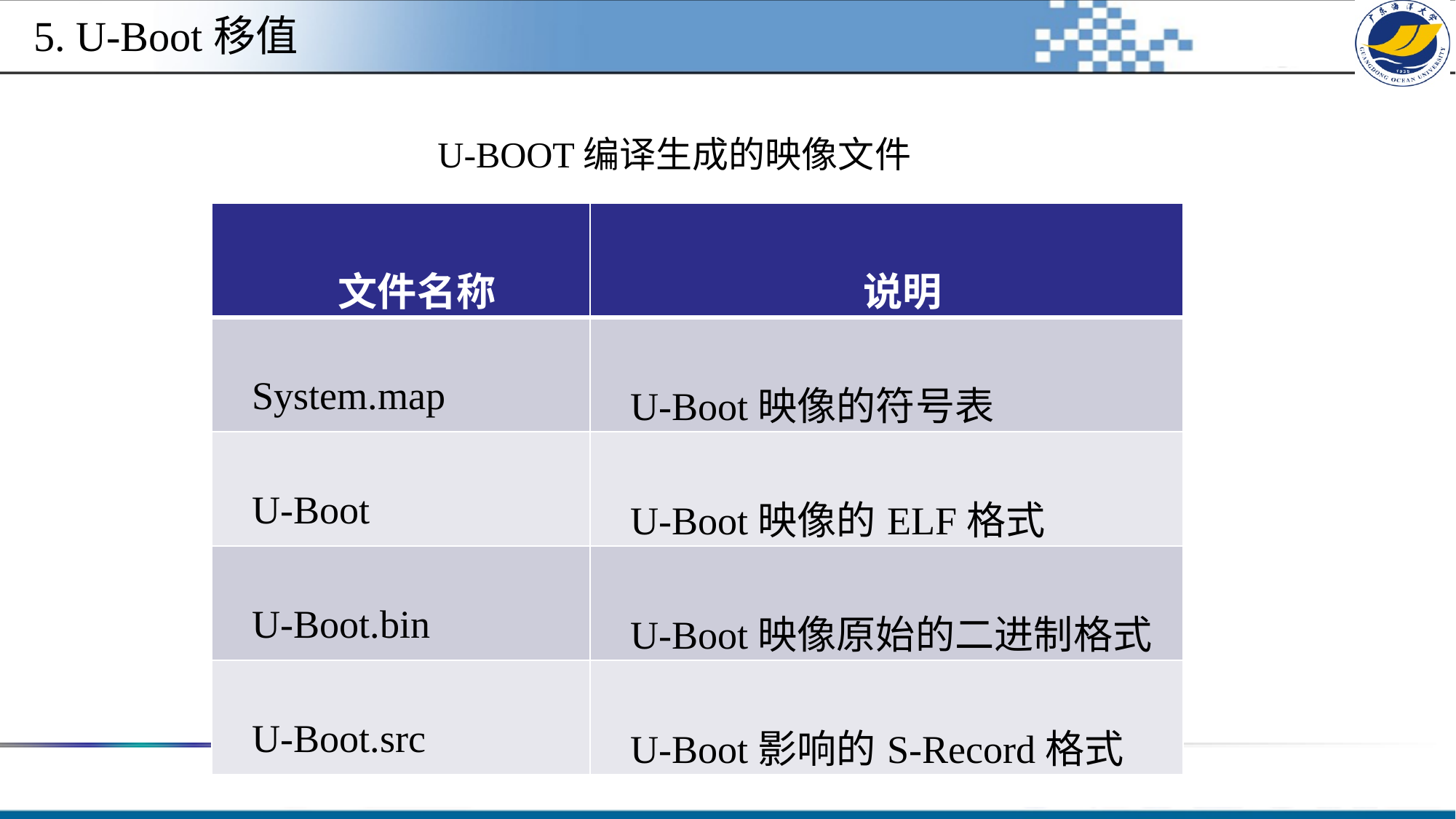

5. U-Boot移值

U-BOOT编译生成的映像文件
| 文件名称 | 说明 |
| --- | --- |
| System.map | U-Boot映像的符号表 |
| U-Boot | U-Boot映像的ELF格式 |
| U-Boot.bin | U-Boot映像原始的二进制格式 |
| U-Boot.src | U-Boot影响的S-Record格式 |